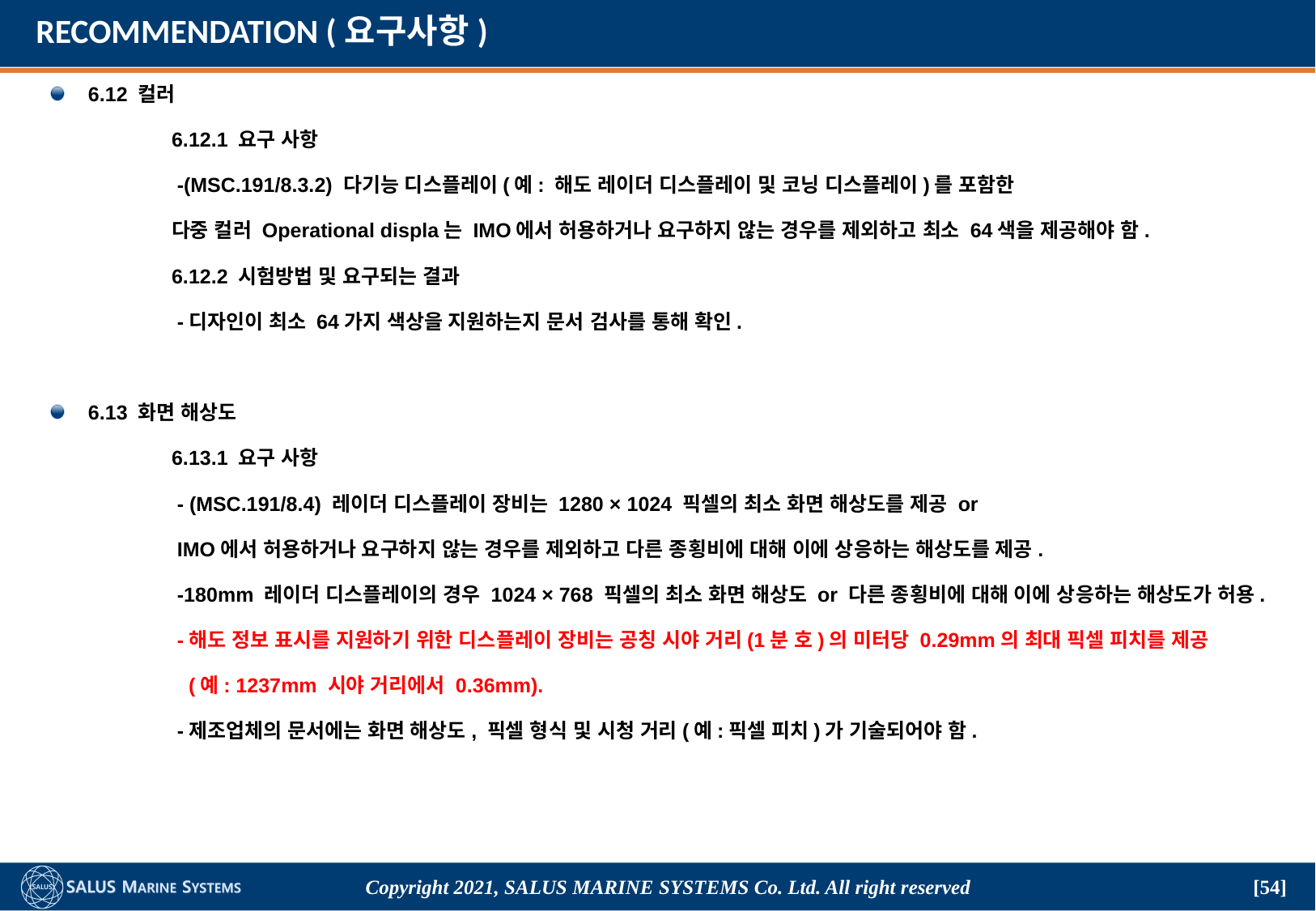

# RECOMMENDATION (요구사항)
6.12 컬러
	6.12.1 요구 사항
	 -(MSC.191/8.3.2) 다기능 디스플레이(예: 해도 레이더 디스플레이 및 코닝 디스플레이)를 포함한
	다중 컬러 Operational displa는 IMO에서 허용하거나 요구하지 않는 경우를 제외하고 최소 64색을 제공해야 함.
	6.12.2 시험방법 및 요구되는 결과
	 -디자인이 최소 64가지 색상을 지원하는지 문서 검사를 통해 확인.

6.13 화면 해상도
	6.13.1 요구 사항
	 - (MSC.191/8.4) 레이더 디스플레이 장비는 1280 × 1024 픽셀의 최소 화면 해상도를 제공 or
	 IMO에서 허용하거나 요구하지 않는 경우를 제외하고 다른 종횡비에 대해 이에 상응하는 해상도를 제공.
	 -180mm 레이더 디스플레이의 경우 1024 × 768 픽셀의 최소 화면 해상도 or 다른 종횡비에 대해 이에 상응하는 해상도가 허용.
	 -해도 정보 표시를 지원하기 위한 디스플레이 장비는 공칭 시야 거리(1분 호)의 미터당 0.29mm의 최대 픽셀 피치를 제공
	   (예: 1237mm 시야 거리에서 0.36mm).
	 -제조업체의 문서에는 화면 해상도, 픽셀 형식 및 시청 거리(예:픽셀 피치)가 기술되어야 함.
Copyright 2021, SALUS Marine Systems Co. Ltd. All right reserved
[54]